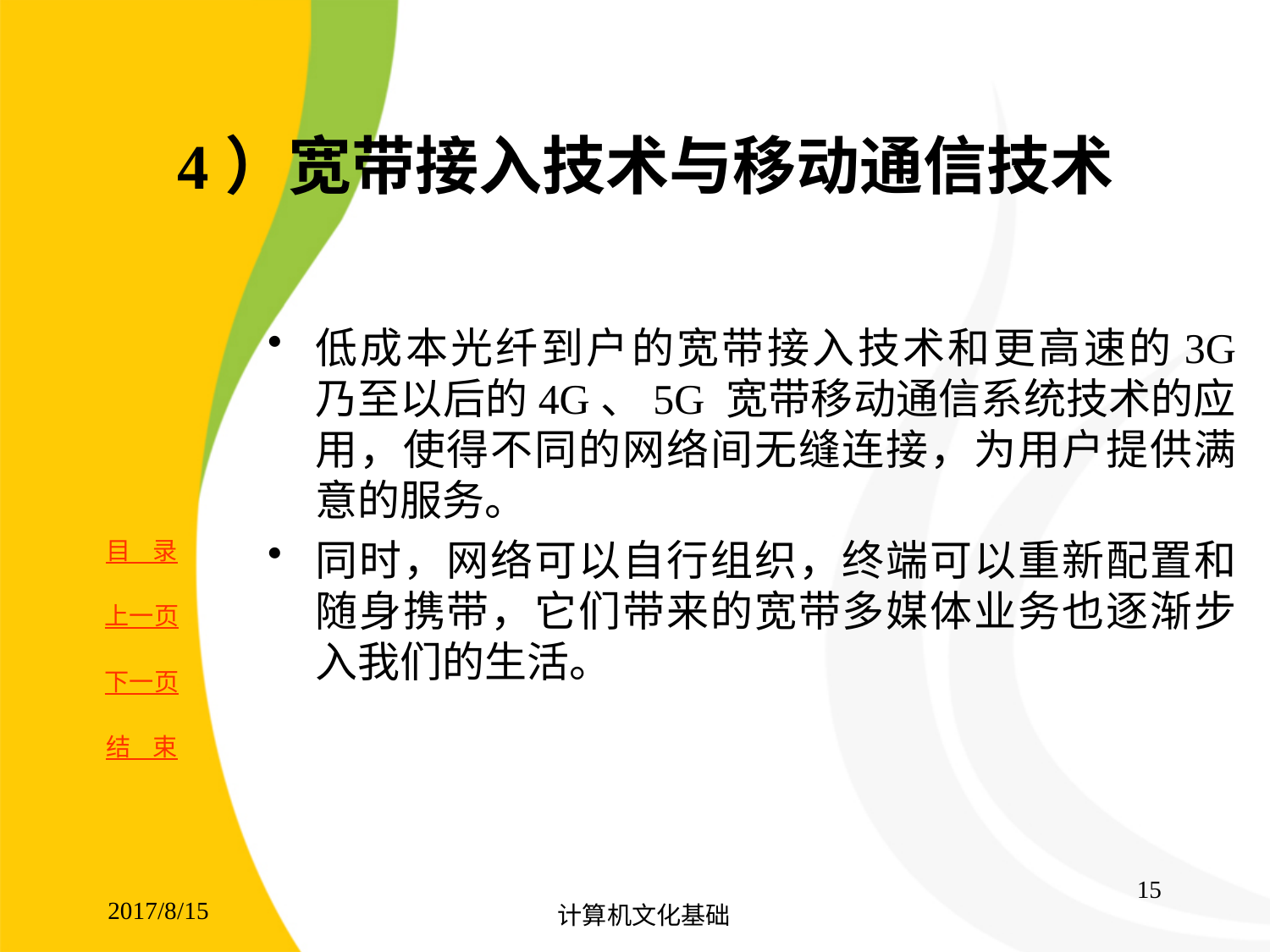

# 4）宽带接入技术与移动通信技术

低成本光纤到户的宽带接入技术和更高速的3G 乃至以后的4G、5G 宽带移动通信系统技术的应用，使得不同的网络间无缝连接，为用户提供满意的服务。
同时，网络可以自行组织，终端可以重新配置和随身携带，它们带来的宽带多媒体业务也逐渐步入我们的生活。
15
2017/8/15